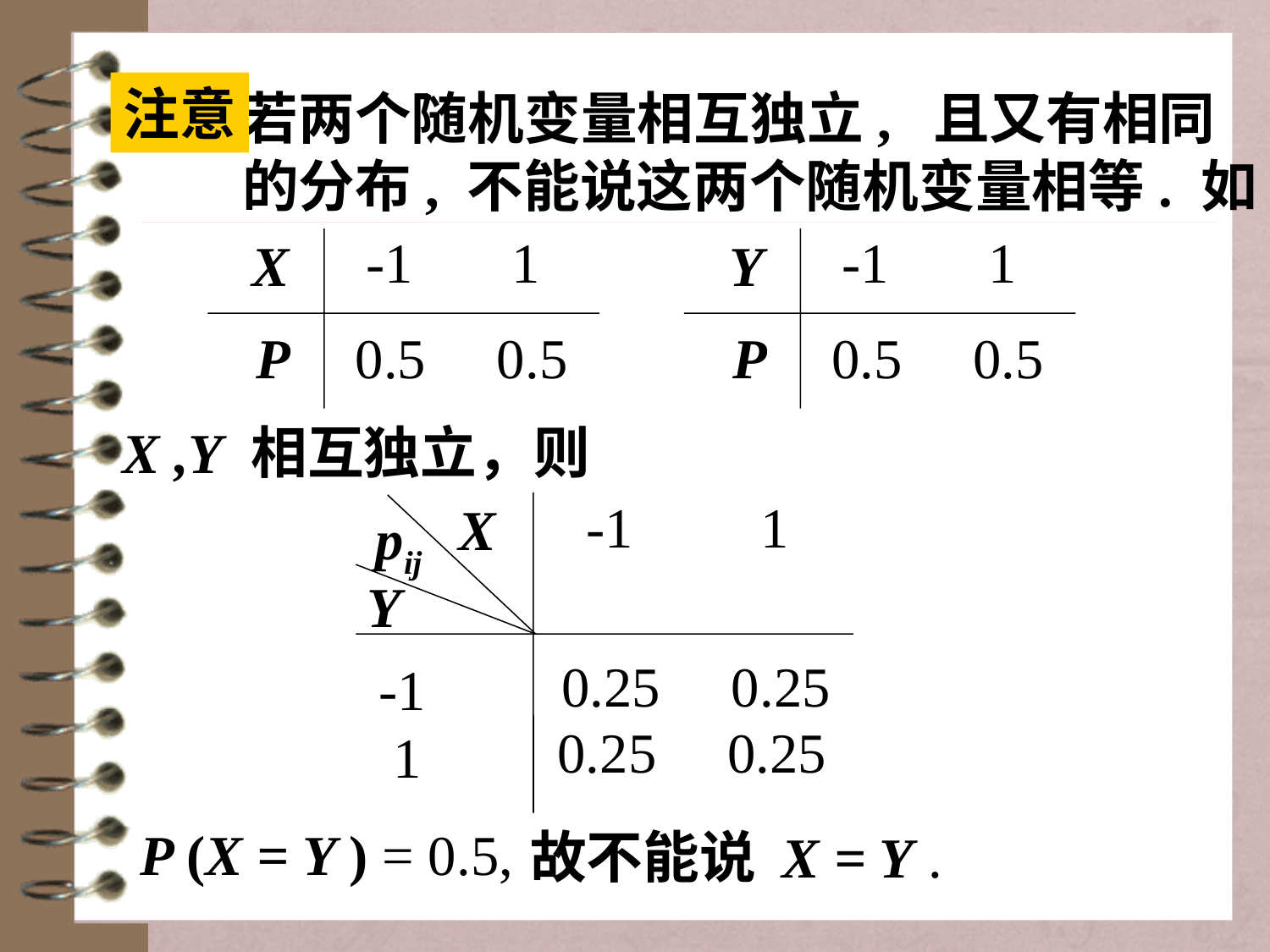

注意
 若两个随机变量相互独立,  且又有相同
 的分布, 不能说这两个随机变量相等. 如
-1       1
X

P
0.5     0.5
-1       1
Y

P
0.5     0.5
X ,Y 相互独立，则
 -1         1
X

pij

Y

0.25     0.25
-1
 1
0.25     0.25
P (X = Y ) = 0.5,
故不能说 X = Y .